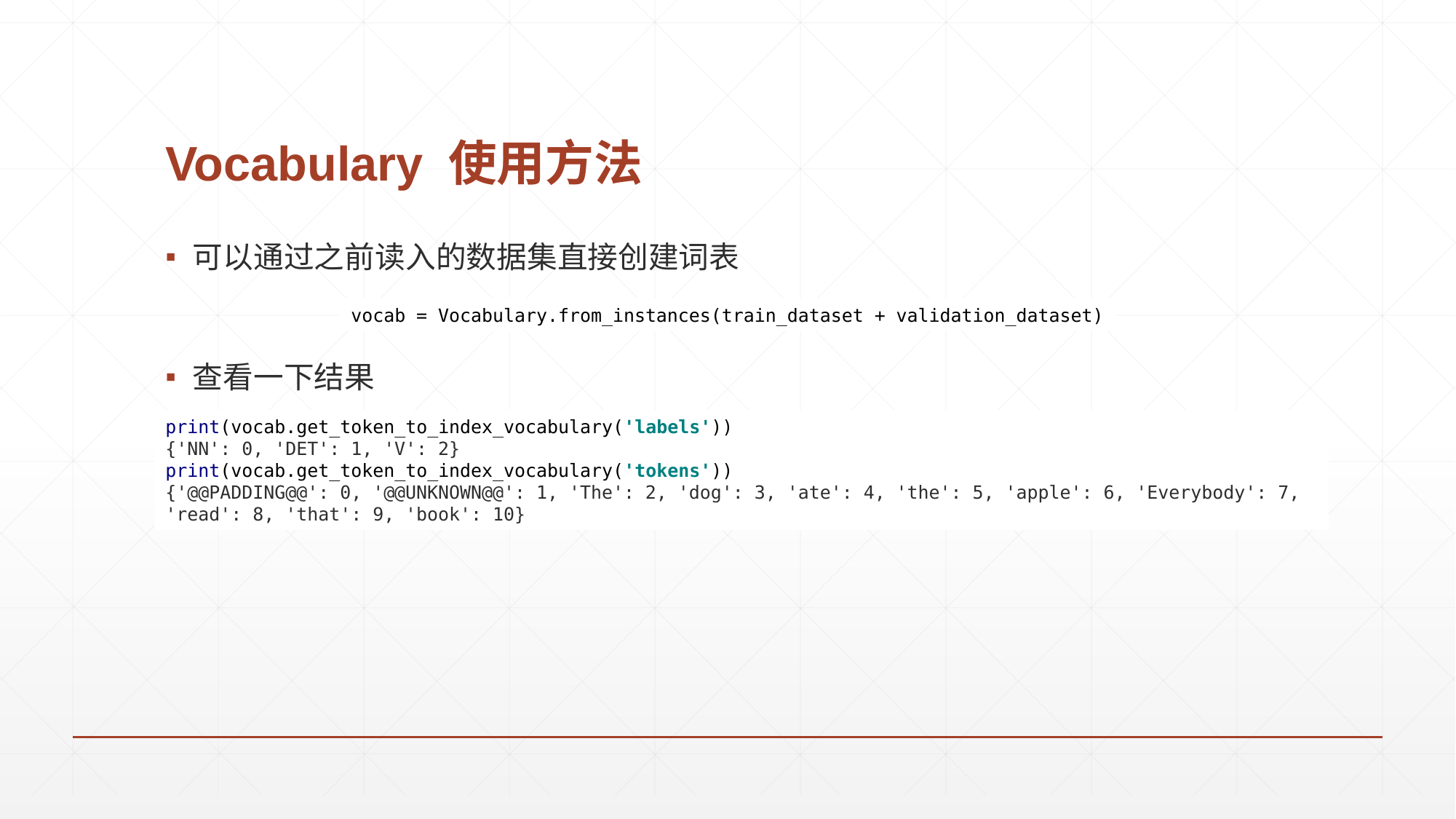

# Vocabulary 使用方法
可以通过之前读入的数据集直接创建词表

查看一下结果
vocab = Vocabulary.from_instances(train_dataset + validation_dataset)
print(vocab.get_token_to_index_vocabulary('labels'))
{'NN': 0, 'DET': 1, 'V': 2}
print(vocab.get_token_to_index_vocabulary('tokens'))
{'@@PADDING@@': 0, '@@UNKNOWN@@': 1, 'The': 2, 'dog': 3, 'ate': 4, 'the': 5, 'apple': 6, 'Everybody': 7, 'read': 8, 'that': 9, 'book': 10}